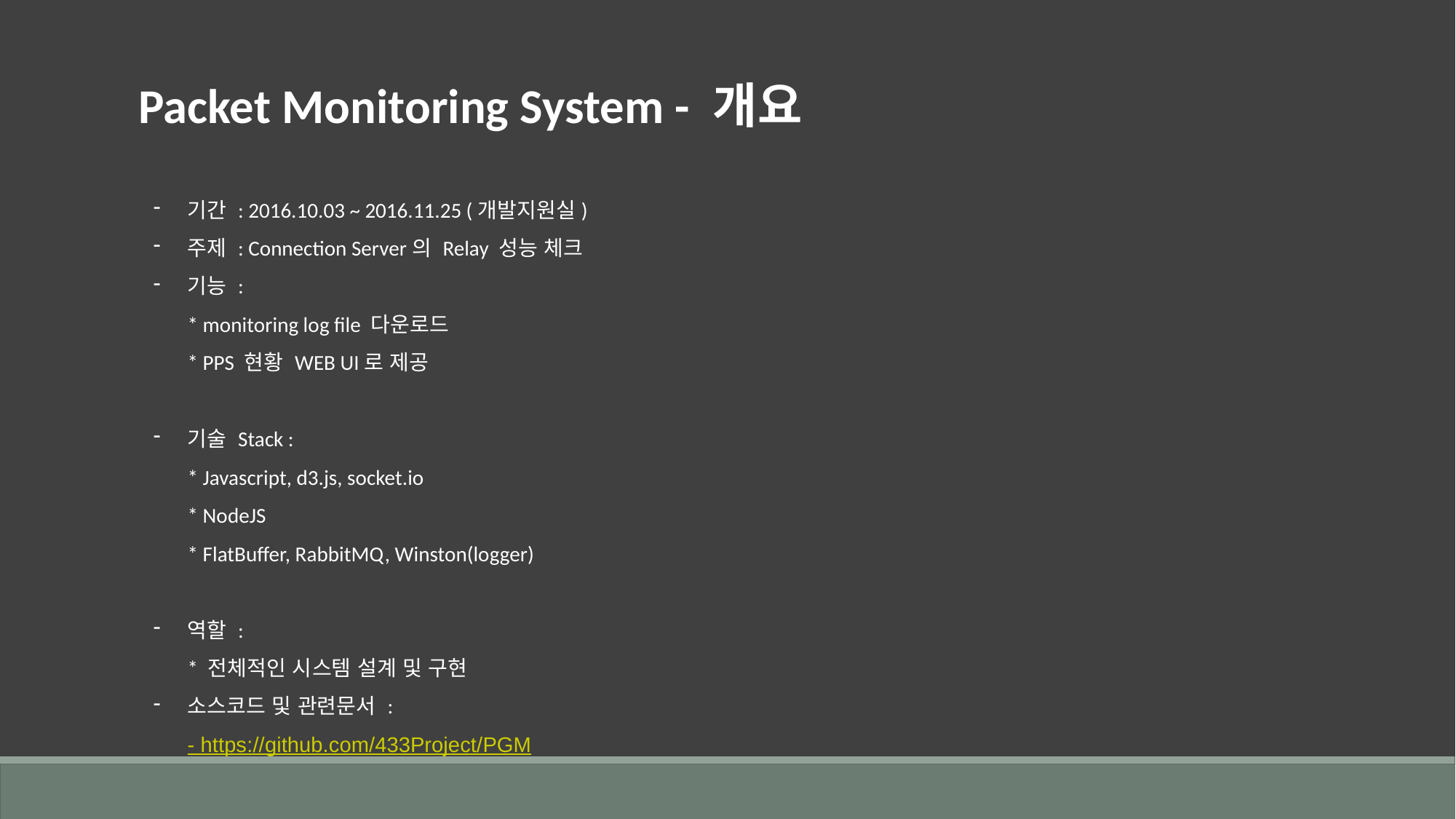

Packet Monitoring System - 개요
기간 : 2016.10.03 ~ 2016.11.25 (개발지원실)
주제 : Connection Server의 Relay 성능 체크
기능 :
* monitoring log file 다운로드
* PPS 현황 WEB UI로 제공
기술 Stack :
* Javascript, d3.js, socket.io
* NodeJS
* FlatBuffer, RabbitMQ, Winston(logger)

역할 :
* 전체적인 시스템 설계 및 구현
소스코드 및 관련문서 :
- https://github.com/433Project/PGM